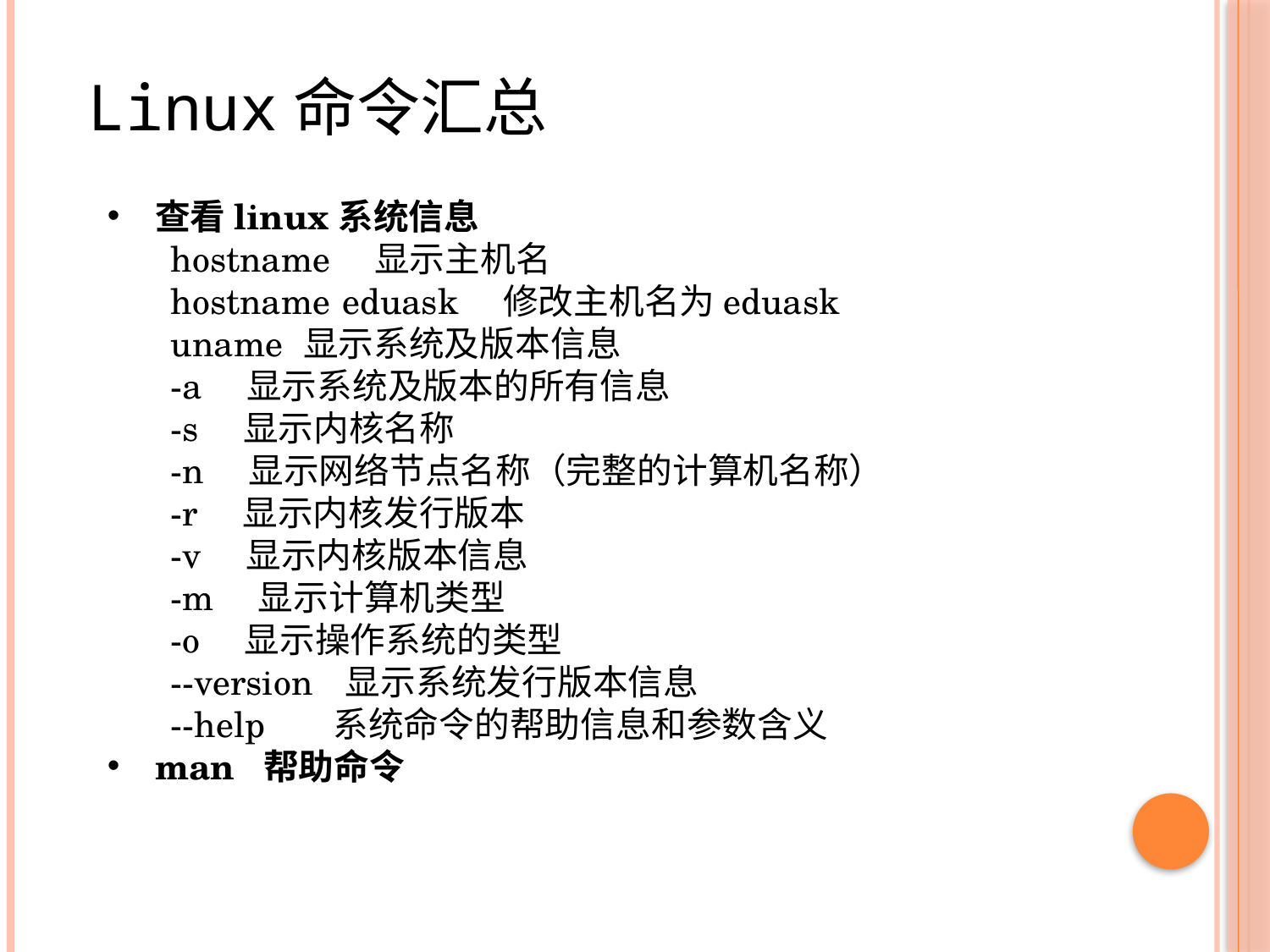

Linux命令汇总
查看linux系统信息
hostname   显示主机名
hostname eduask   修改主机名为eduask
uname 显示系统及版本信息
-a   显示系统及版本的所有信息
-s   显示内核名称
-n   显示网络节点名称（完整的计算机名称）
-r   显示内核发行版本
-v   显示内核版本信息
-m   显示计算机类型
-o   显示操作系统的类型
--version  显示系统发行版本信息
--help     系统命令的帮助信息和参数含义
man  帮助命令